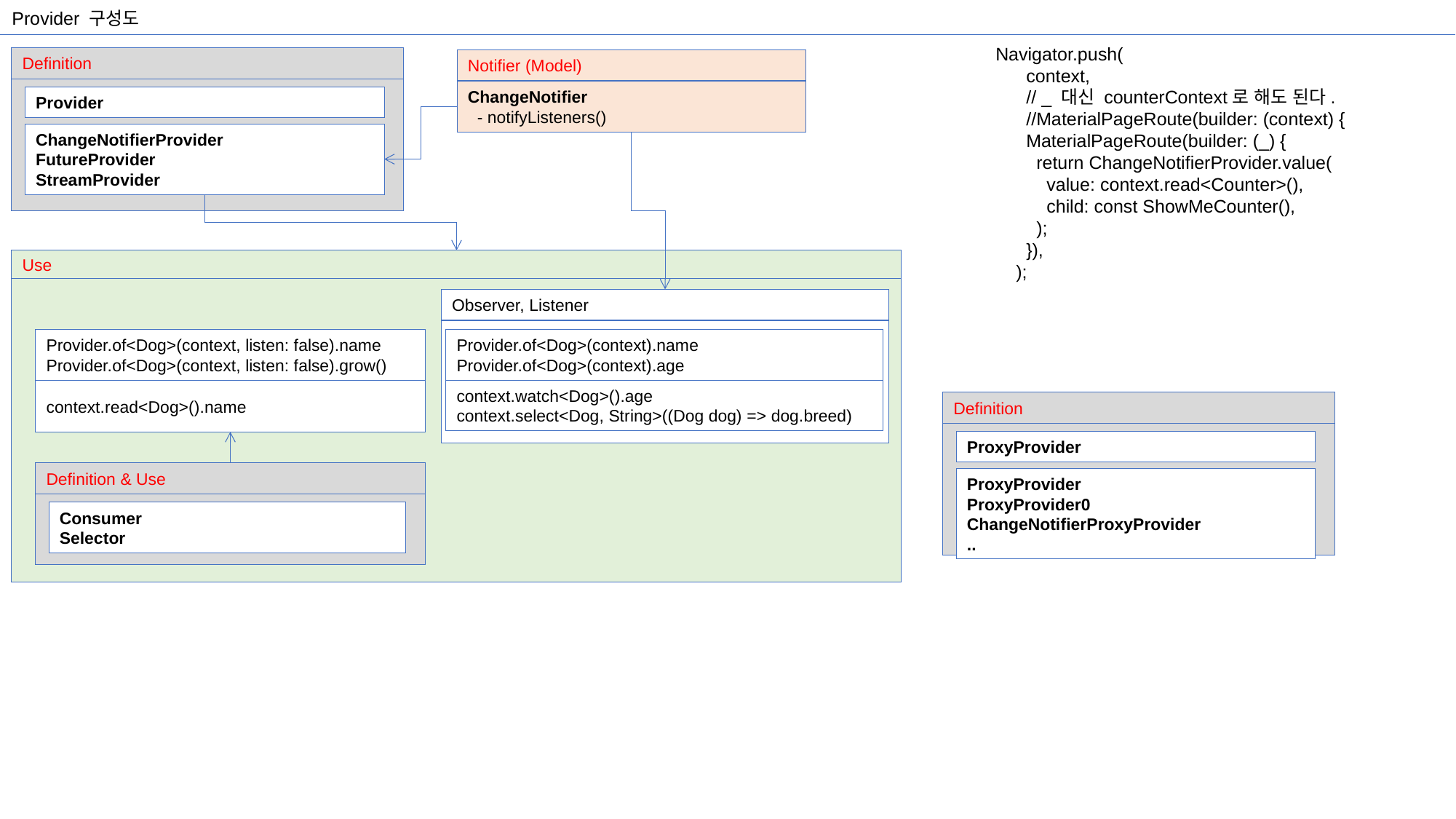

Provider 구성도
Navigator.push(
      context,
      // _ 대신 counterContext로 해도 된다.
      //MaterialPageRoute(builder: (context) {
      MaterialPageRoute(builder: (_) {
        return ChangeNotifierProvider.value(
          value: context.read<Counter>(),
          child: const ShowMeCounter(),
        );
      }),
    );

Definition

Provider
ChangeNotifierProvider
FutureProvider
StreamProvider
Notifier (Model)
ChangeNotifier
  - notifyListeners()
Use

Observer, Listener

Provider.of<Dog>(context, listen: false).name
Provider.of<Dog>(context, listen: false).grow()
Provider.of<Dog>(context).name
Provider.of<Dog>(context).age
context.watch<Dog>().age
context.select<Dog, String>((Dog dog) => dog.breed)
context.read<Dog>().name
Definition

ProxyProvider
ProxyProvider
ProxyProvider0
ChangeNotifierProxyProvider
..
Definition & Use

Consumer
Selector